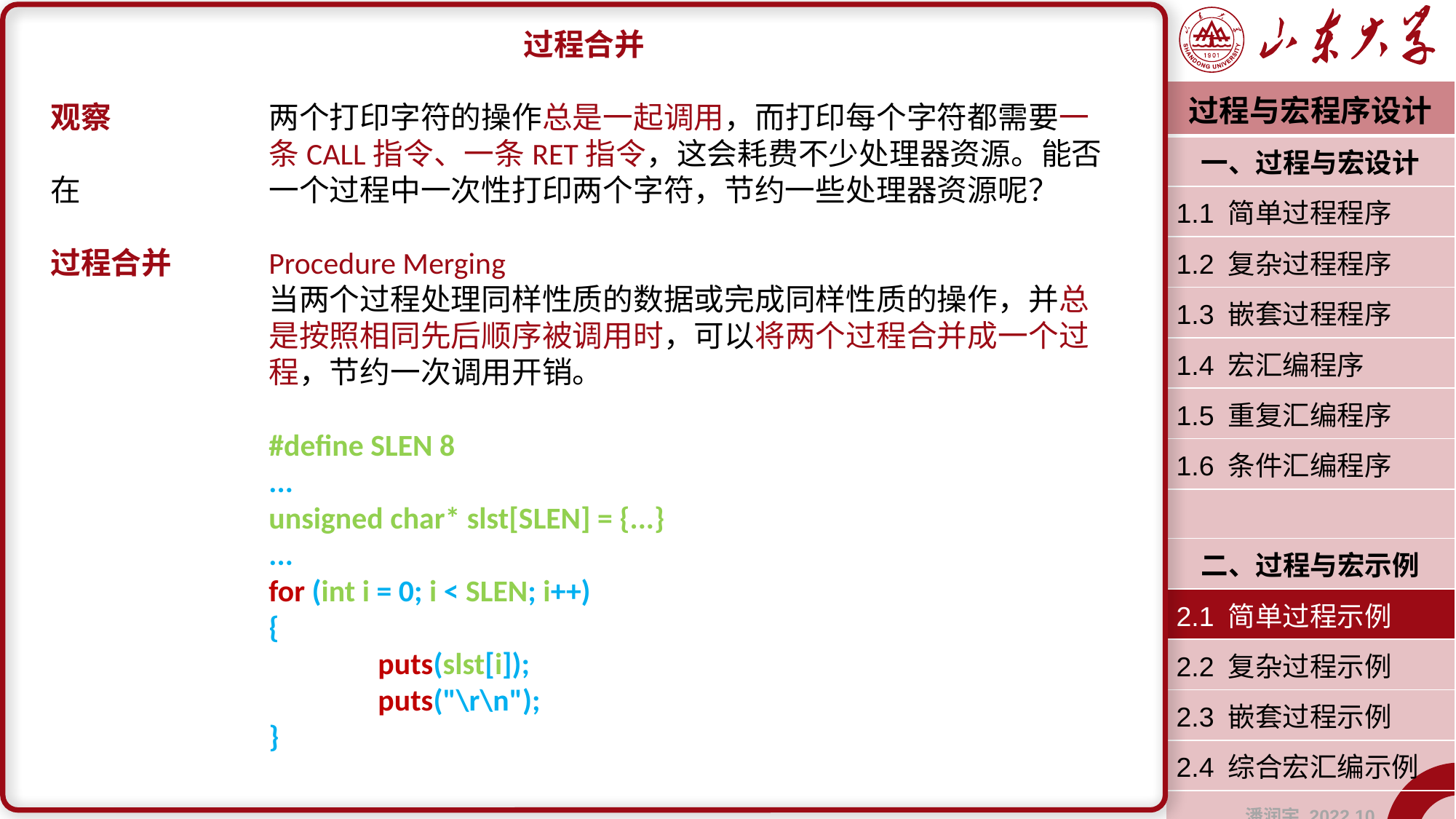

过程合并

观察		两个打印字符的操作总是一起调用，而打印每个字符都需要一		条CALL指令、一条RET指令，这会耗费不少处理器资源。能否在		一个过程中一次性打印两个字符，节约一些处理器资源呢？

过程合并	Procedure Merging
		当两个过程处理同样性质的数据或完成同样性质的操作，并总		是按照相同先后顺序被调用时，可以将两个过程合并成一个过		程，节约一次调用开销。

		#define SLEN 8
		...
		unsigned char* slst[SLEN] = {...}
...
for (int i = 0; i < SLEN; i++)
{
			puts(slst[i]);
			puts("\r\n");
		}
| 过程与宏程序设计 |
| --- |
| 一、过程与宏设计 |
| 1.1 简单过程程序 |
| 1.2 复杂过程程序 |
| 1.3 嵌套过程程序 |
| 1.4 宏汇编程序 |
| 1.5 重复汇编程序 |
| 1.6 条件汇编程序 |
|  |
| 二、过程与宏示例 |
| 2.1 简单过程示例 |
| 2.2 复杂过程示例 |
| 2.3 嵌套过程示例 |
| 2.4 综合宏汇编示例 |
| 潘润宇 2022.10 |